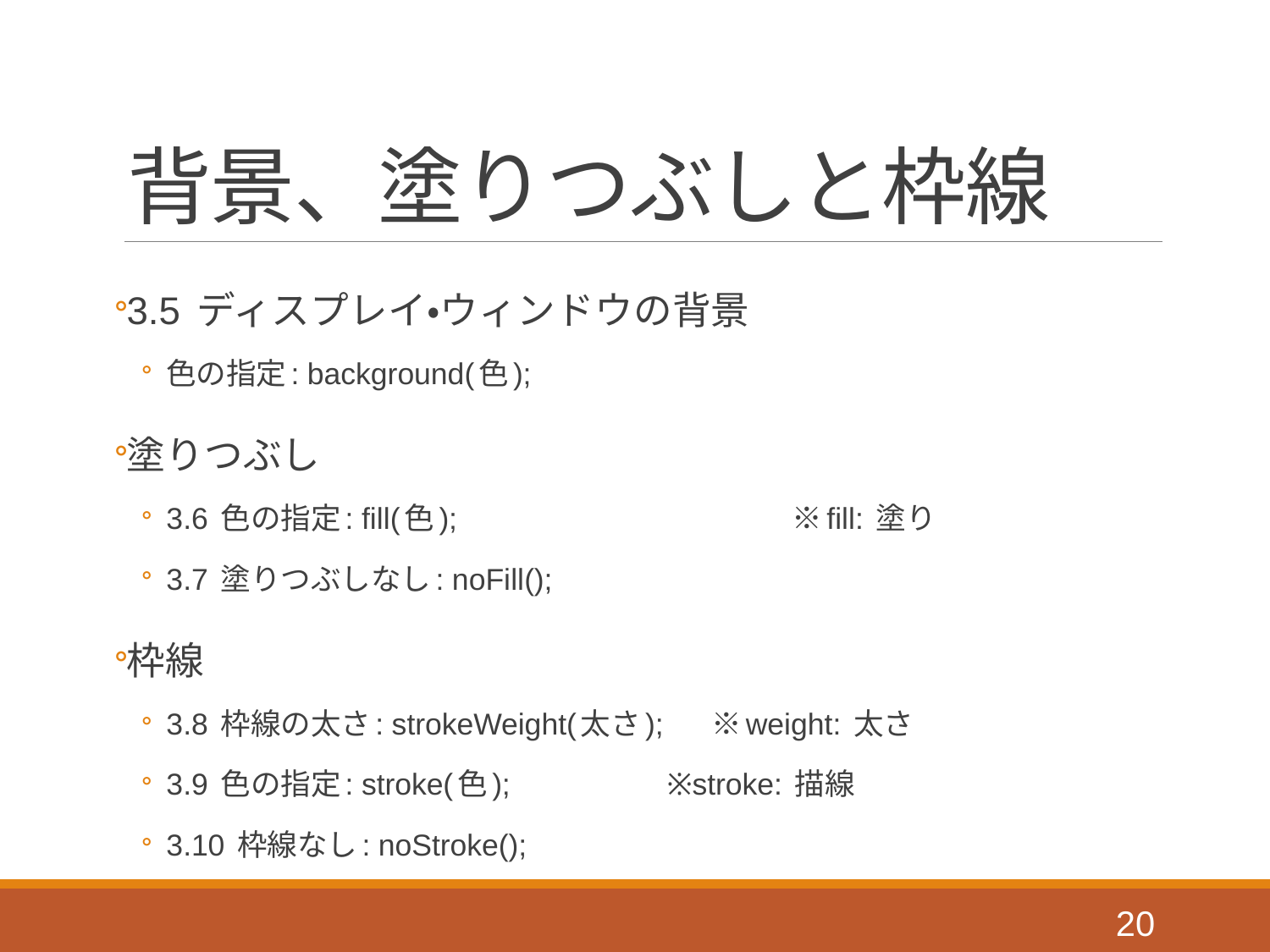

# 背景、塗りつぶしと枠線
3.5 ディスプレイ・ウィンドウの背景
色の指定: background(色);
塗りつぶし
3.6 色の指定: fill(色);　　　　　　　　　　　※fill: 塗り
3.7 塗りつぶしなし: noFill();
枠線
3.8 枠線の太さ: strokeWeight(太さ);　  ※weight: 太さ
3.9 色の指定: stroke(色);                   ※stroke: 描線
3.10 枠線なし: noStroke();
20